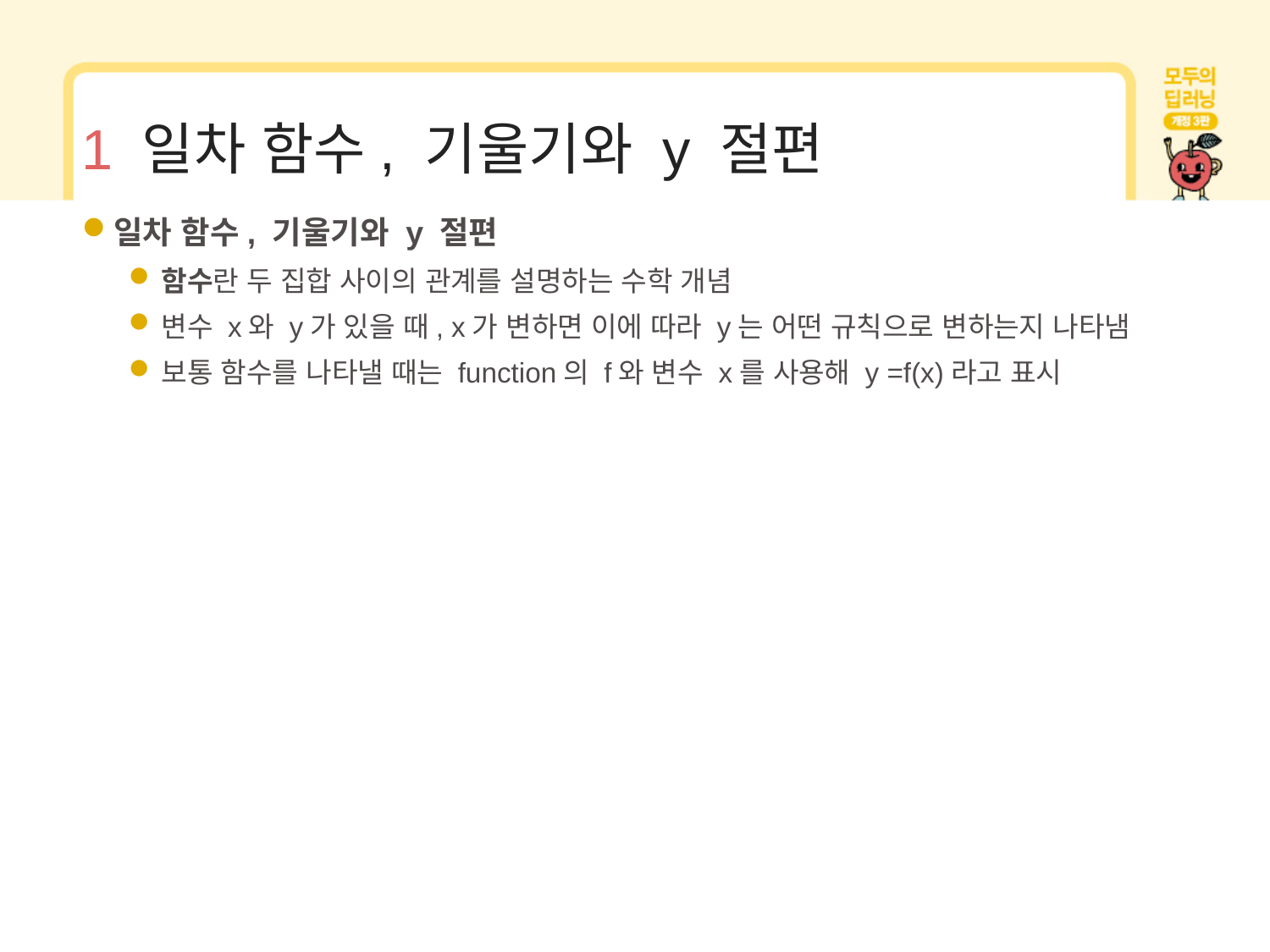

# 1 일차 함수, 기울기와 y 절편
일차 함수, 기울기와 y 절편
함수란 두 집합 사이의 관계를 설명하는 수학 개념
변수 x와 y가 있을 때, x가 변하면 이에 따라 y는 어떤 규칙으로 변하는지 나타냄
보통 함수를 나타낼 때는 function의 f와 변수 x를 사용해 y =f(x)라고 표시